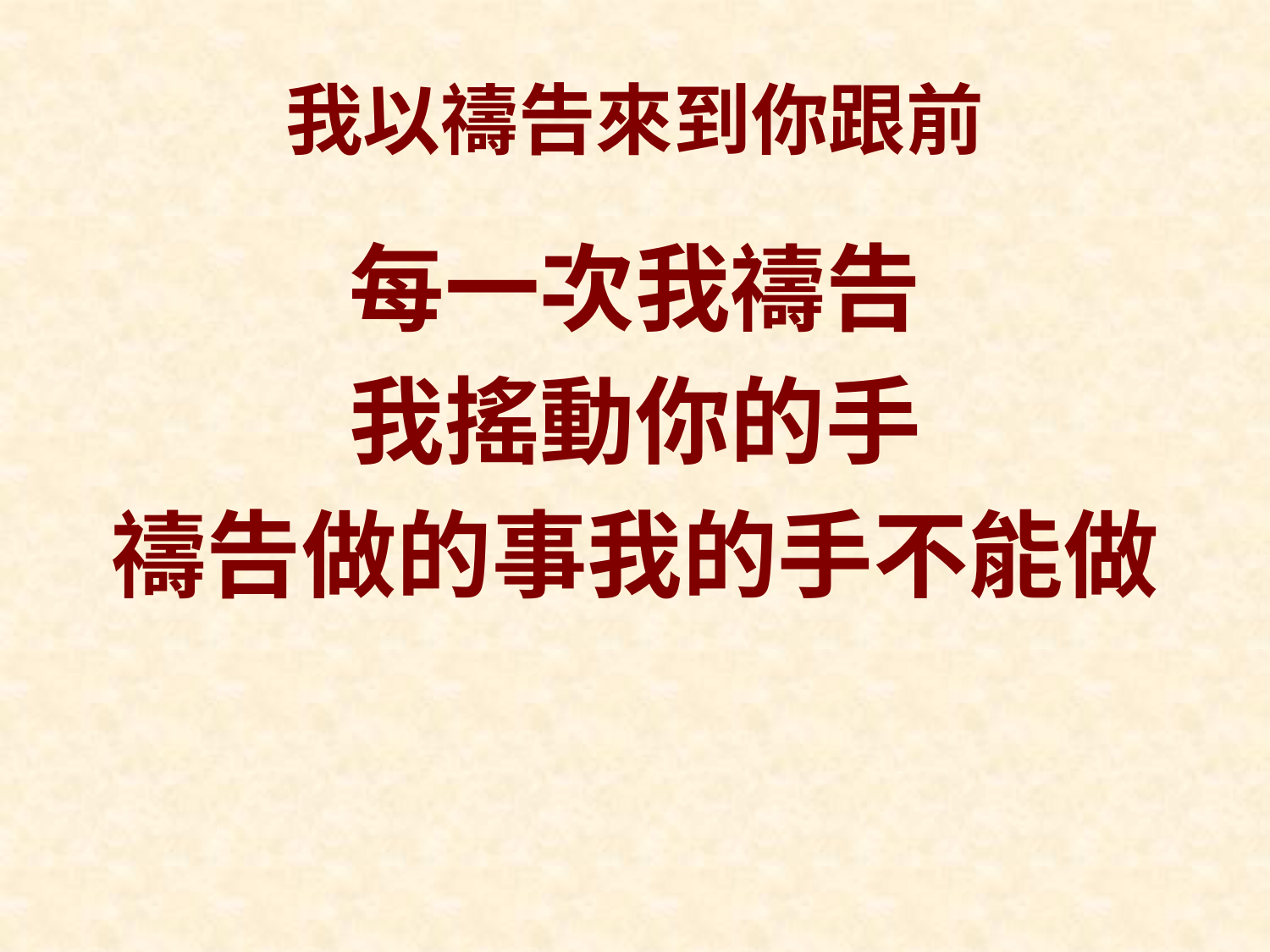

# 我以禱告來到你跟前
每一次我禱告
我搖動你的手
禱告做的事我的手不能做